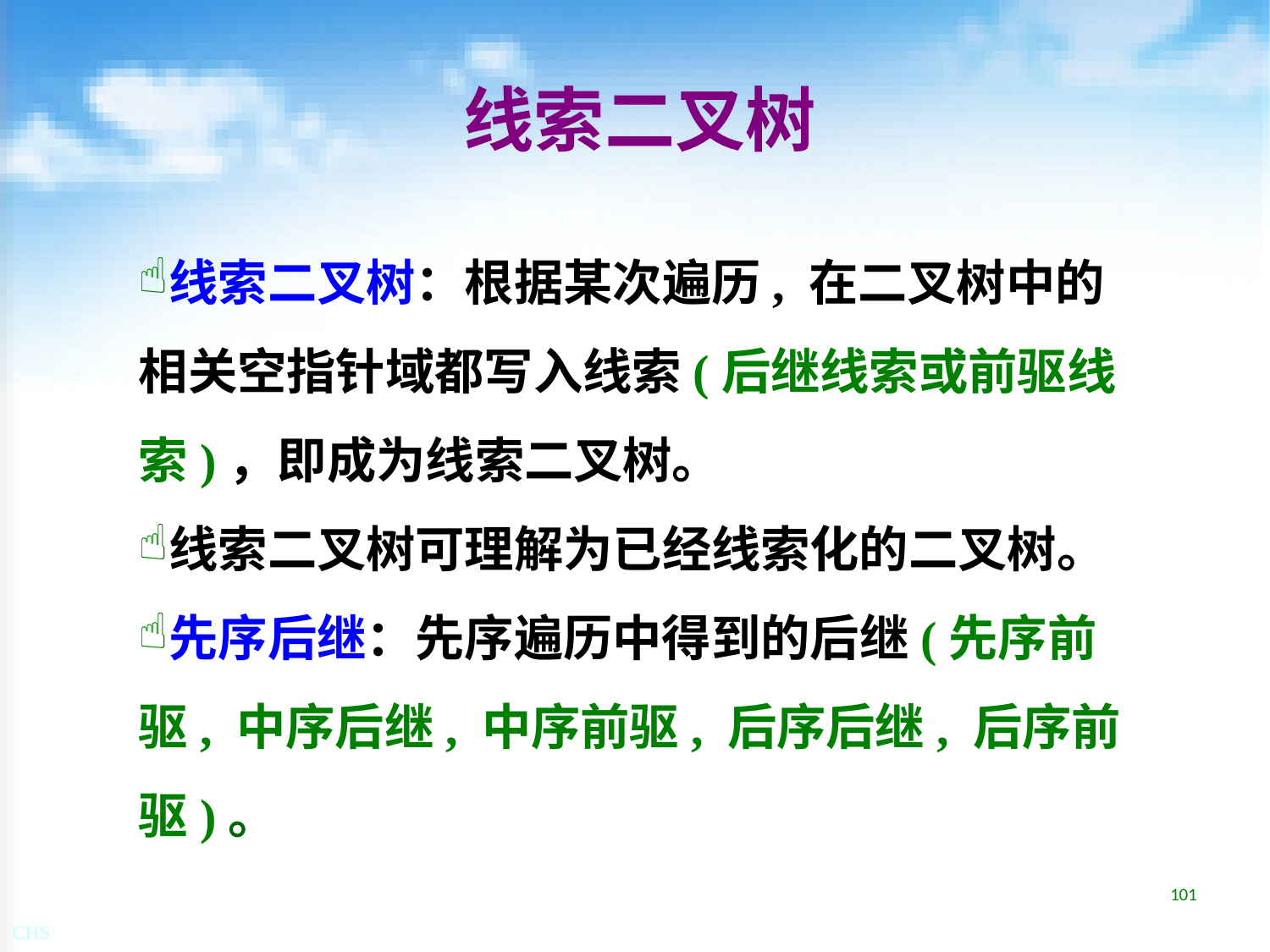

# 线索二叉树
线索二叉树：根据某次遍历, 在二叉树中的相关空指针域都写入线索(后继线索或前驱线索)，即成为线索二叉树。
线索二叉树可理解为已经线索化的二叉树。
先序后继：先序遍历中得到的后继(先序前驱, 中序后继, 中序前驱, 后序后继, 后序前驱)。
101